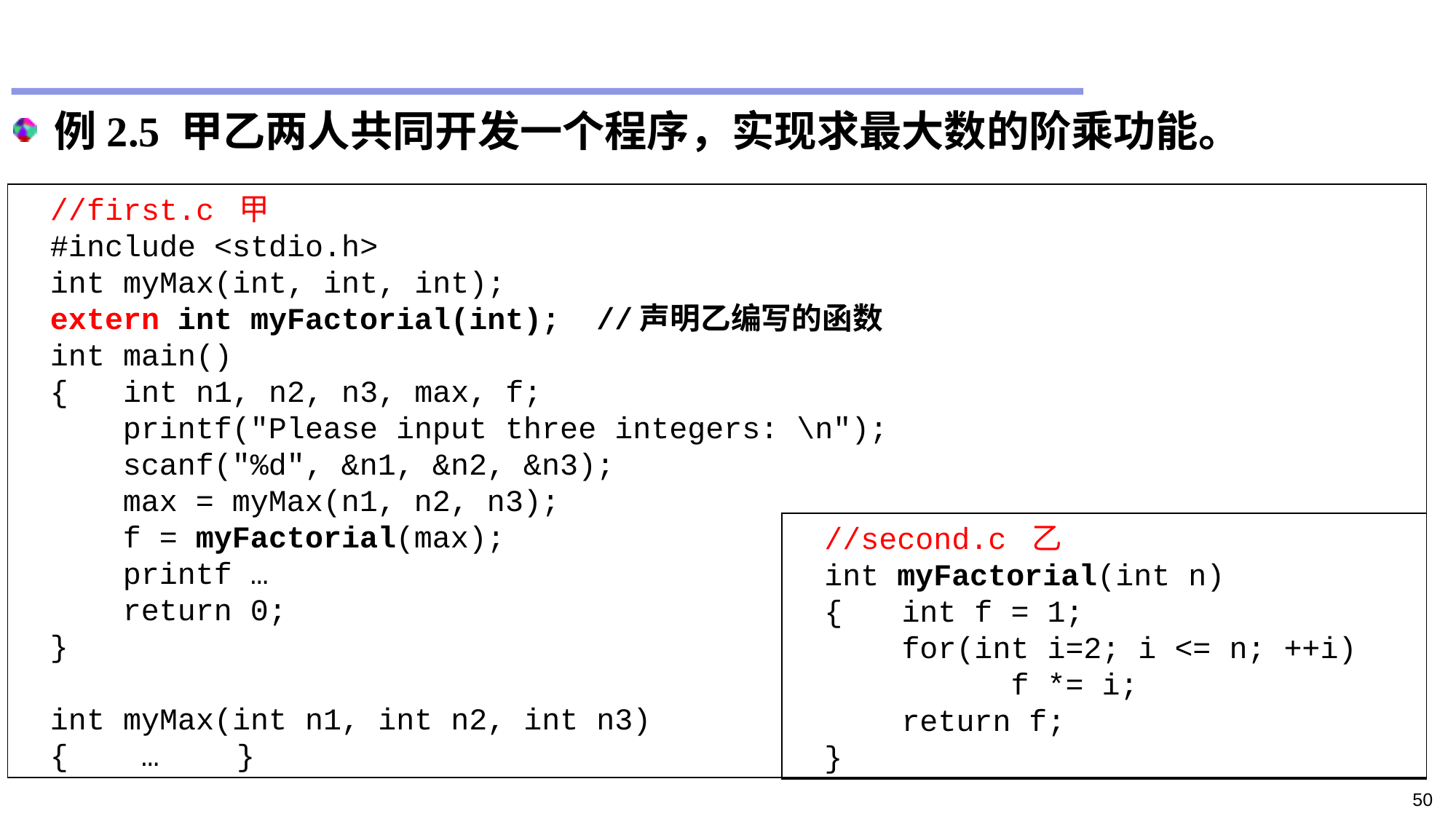

#
例2.5 甲乙两人共同开发一个程序，实现求最大数的阶乘功能。

//first.c 甲
#include <stdio.h>
int myMax(int, int, int);
extern int myFactorial(int);  //声明乙编写的函数
int main()
{   int n1, n2, n3, max, f;
    printf("Please input three integers: \n");
    scanf("%d", &n1, &n2, &n3);
    max = myMax(n1, n2, n3);
    f = myFactorial(max);
    printf …
    return 0;
}

int myMax(int n1, int n2, int n3)
{    …	}
//second.c 乙
int myFactorial(int n)
{	int f = 1;
	for(int i=2; i <= n; ++i)
		f *= i;
	return f;
}
50